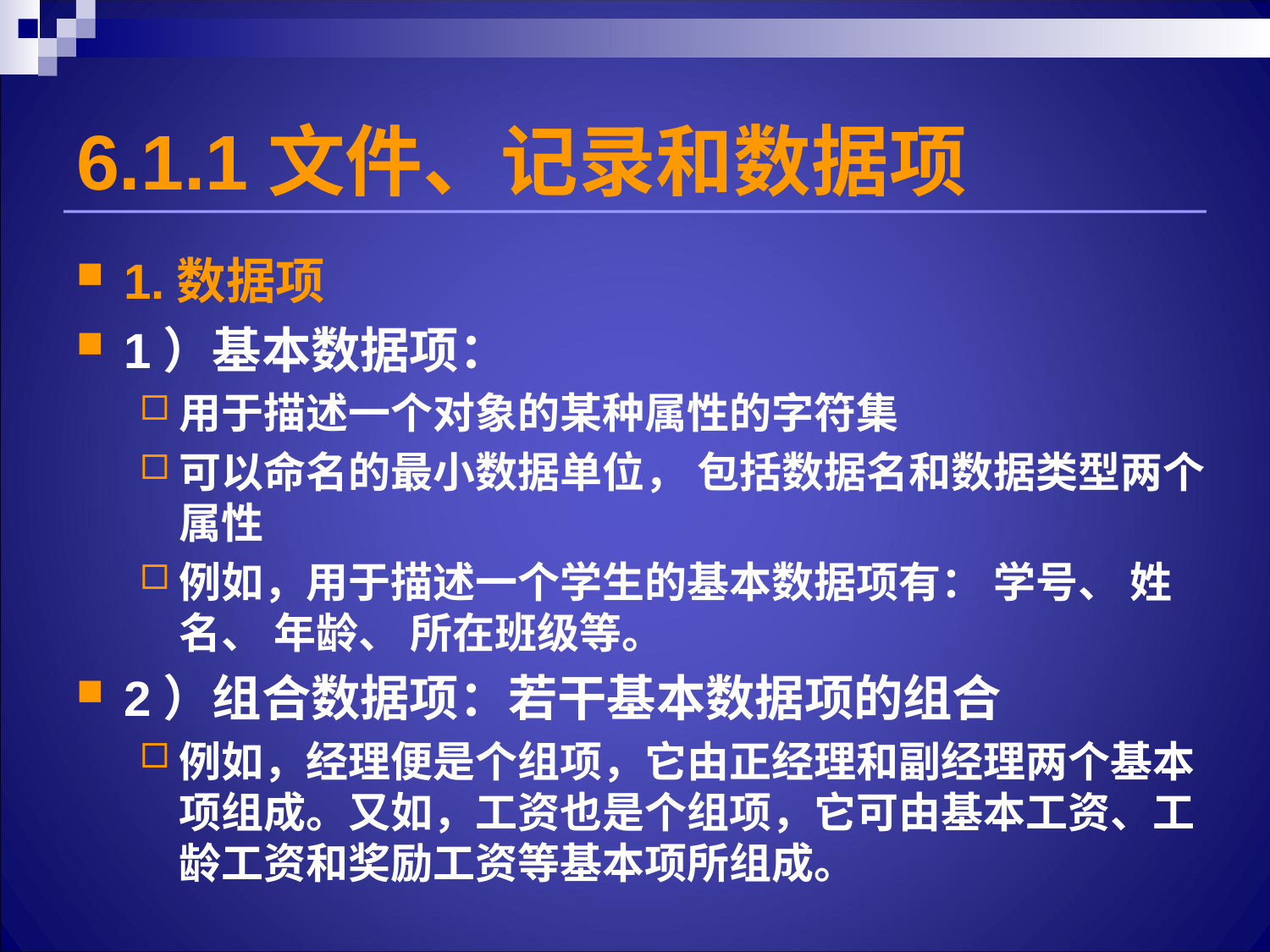

# 6.1.1文件、记录和数据项
1.数据项
1）基本数据项：
用于描述一个对象的某种属性的字符集
可以命名的最小数据单位， 包括数据名和数据类型两个属性
例如，用于描述一个学生的基本数据项有： 学号、 姓名、 年龄、 所在班级等。
2）组合数据项：若干基本数据项的组合
例如，经理便是个组项，它由正经理和副经理两个基本项组成。又如，工资也是个组项，它可由基本工资、工龄工资和奖励工资等基本项所组成。